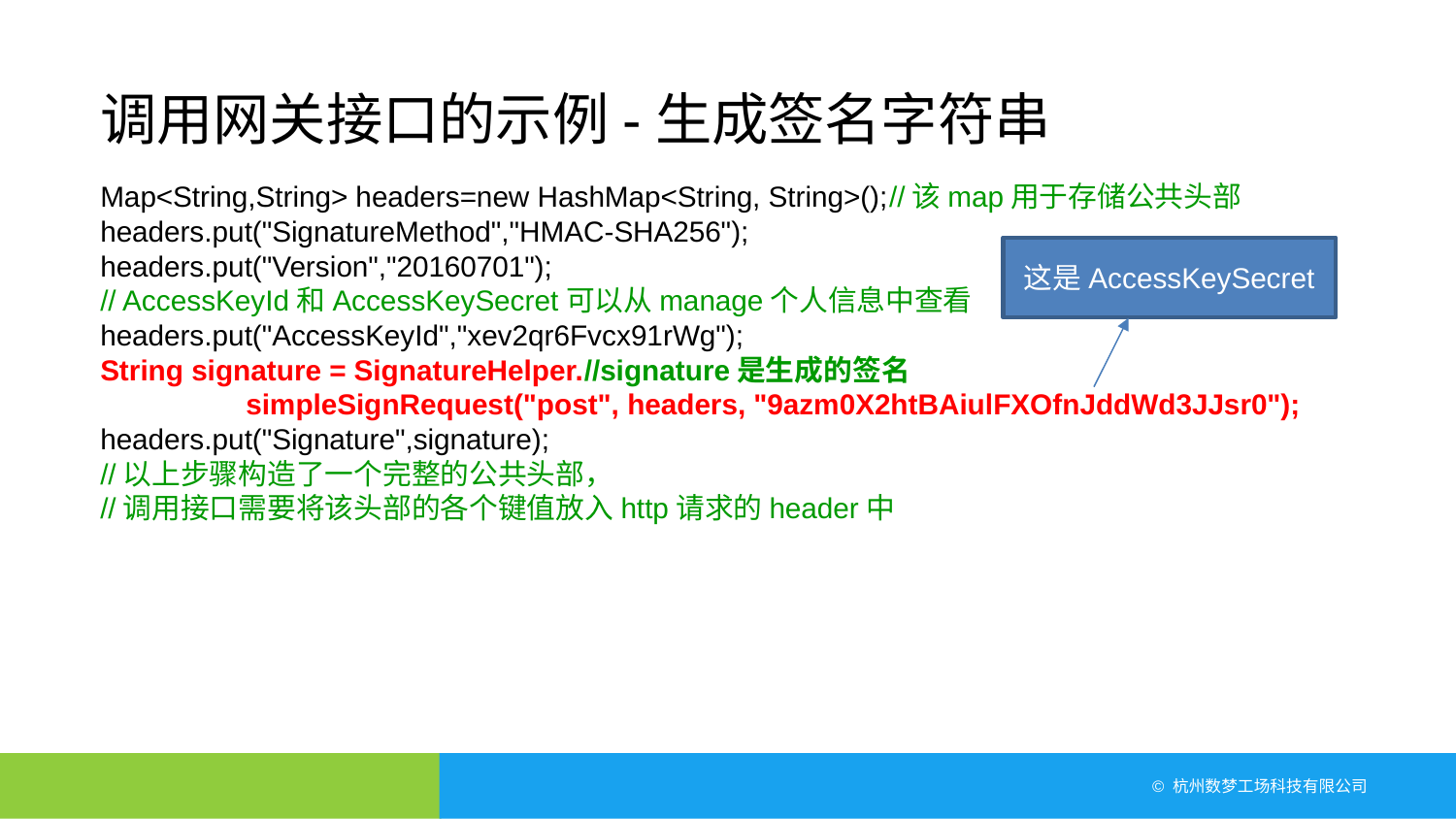

调用网关接口的示例-生成签名字符串
Map<String,String> headers=new HashMap<String, String>();//该map用于存储公共头部
headers.put("SignatureMethod","HMAC-SHA256");
headers.put("Version","20160701");
// AccessKeyId和AccessKeySecret可以从manage个人信息中查看
headers.put("AccessKeyId","xev2qr6Fvcx91rWg");
String signature = SignatureHelper.//signature是生成的签名
	simpleSignRequest("post", headers, "9azm0X2htBAiulFXOfnJddWd3JJsr0");
headers.put("Signature",signature);
//以上步骤构造了一个完整的公共头部，
//调用接口需要将该头部的各个键值放入http请求的header中
这是AccessKeySecret